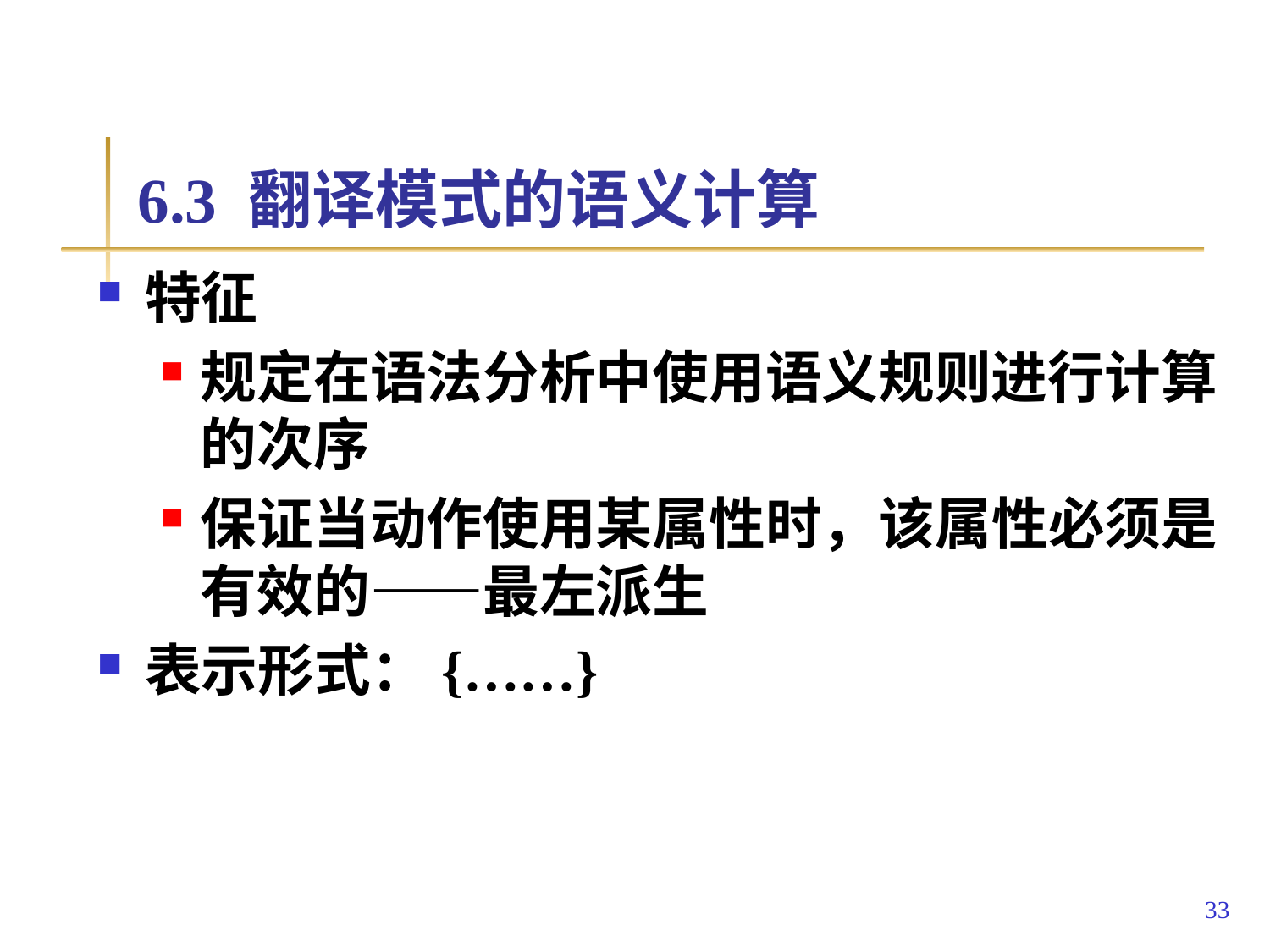

# 6.3 翻译模式的语义计算
特征
规定在语法分析中使用语义规则进行计算的次序
保证当动作使用某属性时，该属性必须是有效的——最左派生
表示形式：{……}
33